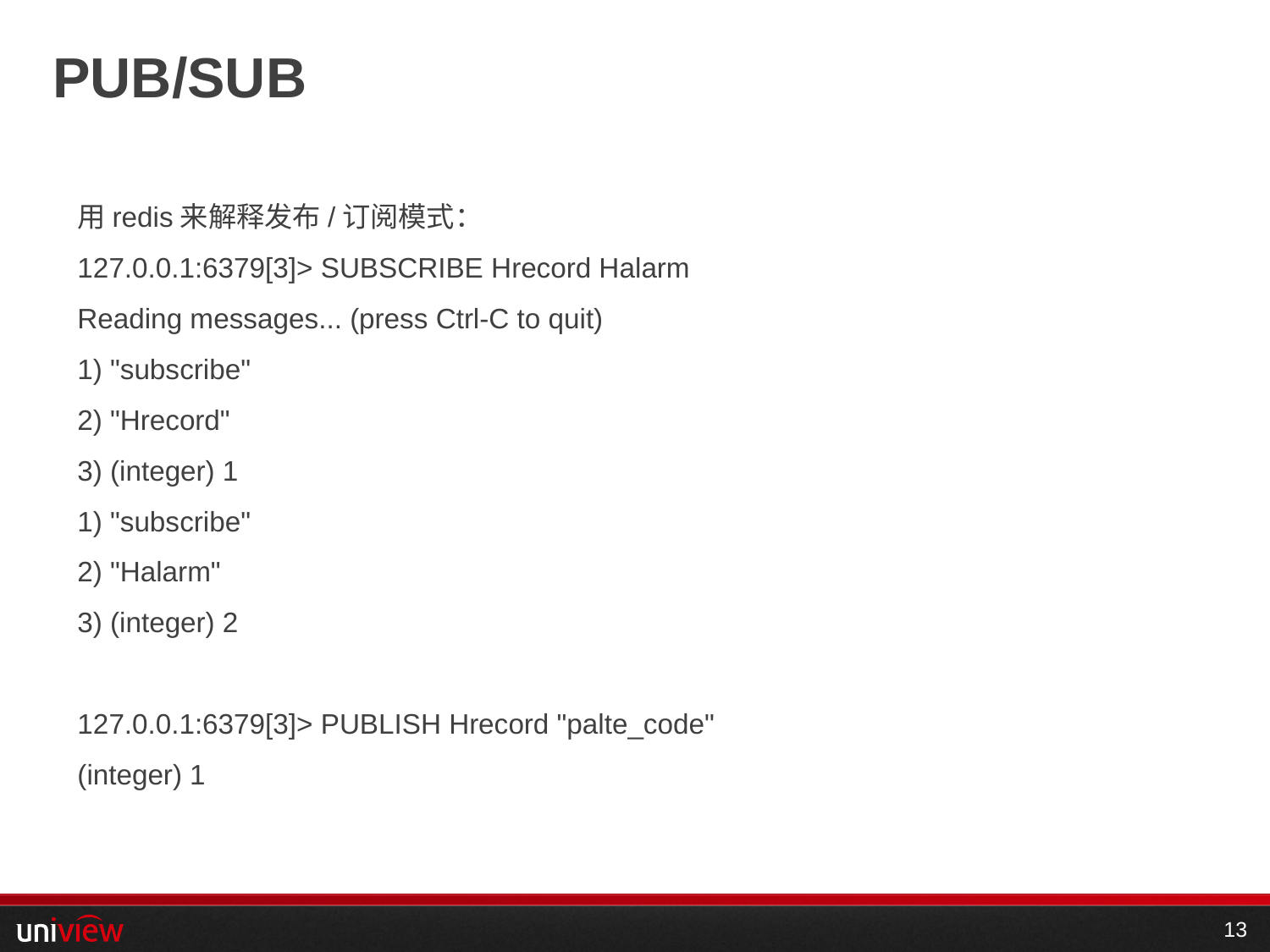

# PUB/SUB
用redis来解释发布/订阅模式：
127.0.0.1:6379[3]> SUBSCRIBE Hrecord Halarm
Reading messages... (press Ctrl-C to quit)
1) "subscribe"
2) "Hrecord"
3) (integer) 1
1) "subscribe"
2) "Halarm"
3) (integer) 2

127.0.0.1:6379[3]> PUBLISH Hrecord "palte_code"
(integer) 1